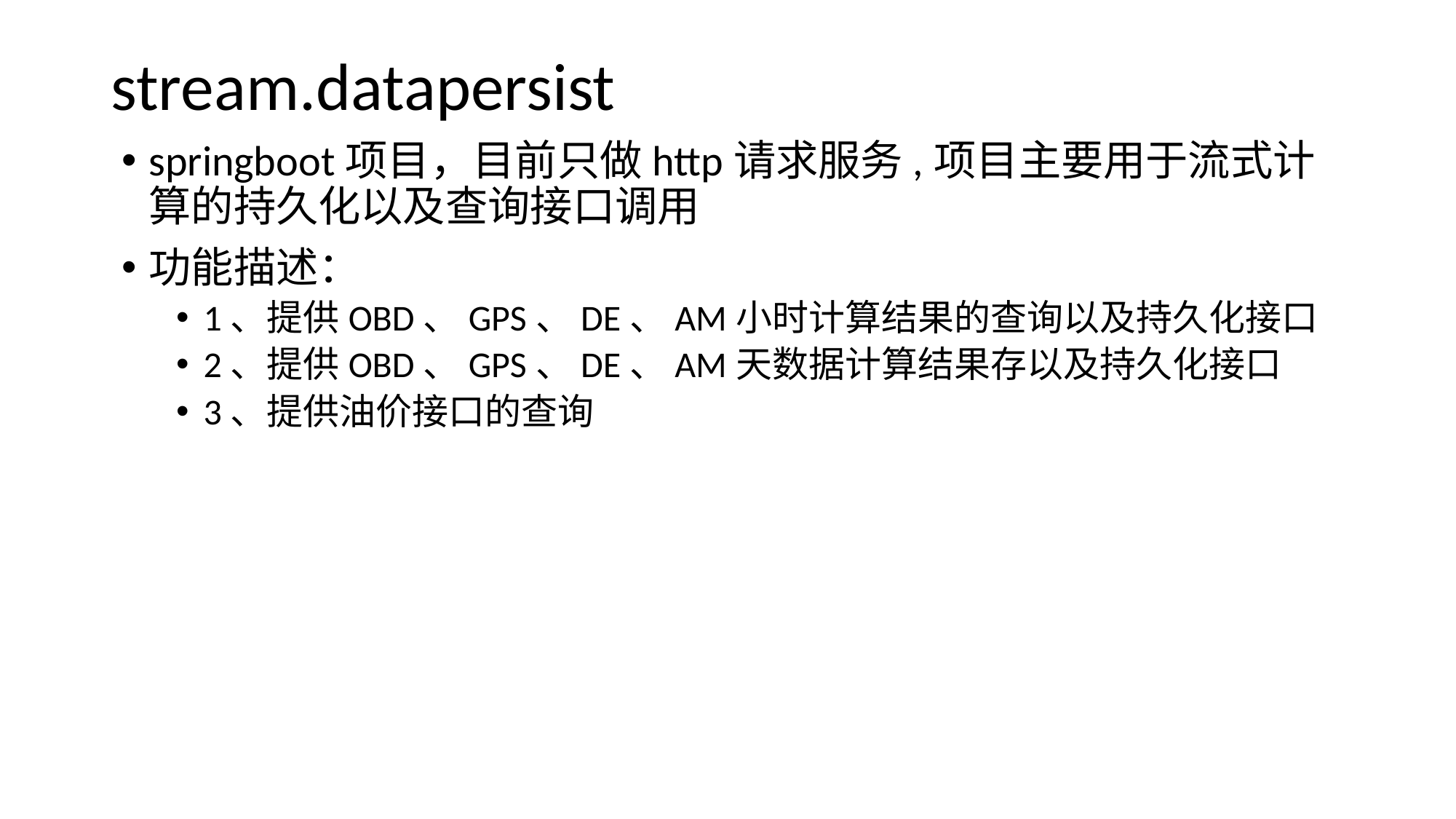

# stream.datapersist
springboot项目，目前只做http请求服务,项目主要用于流式计算的持久化以及查询接口调用
功能描述：
1、提供OBD、GPS、DE、AM小时计算结果的查询以及持久化接口
2、提供OBD、GPS、DE、AM天数据计算结果存以及持久化接口
3、提供油价接口的查询